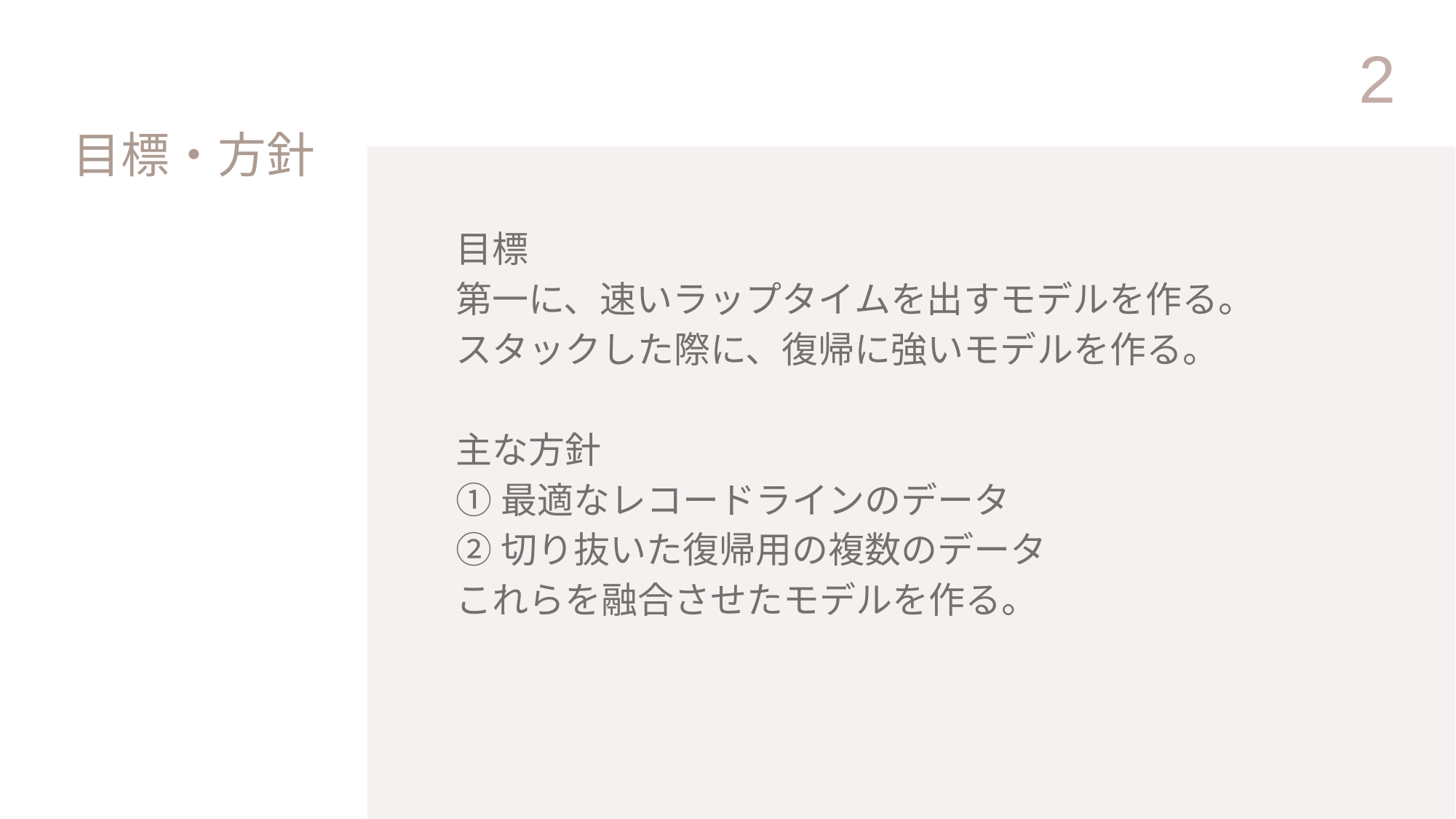

2
# 目標・方針
目標
第一に、速いラップタイムを出すモデルを作る。
スタックした際に、復帰に強いモデルを作る。

主な方針
①最適なレコードラインのデータ
②切り抜いた復帰用の複数のデータ
これらを融合させたモデルを作る。